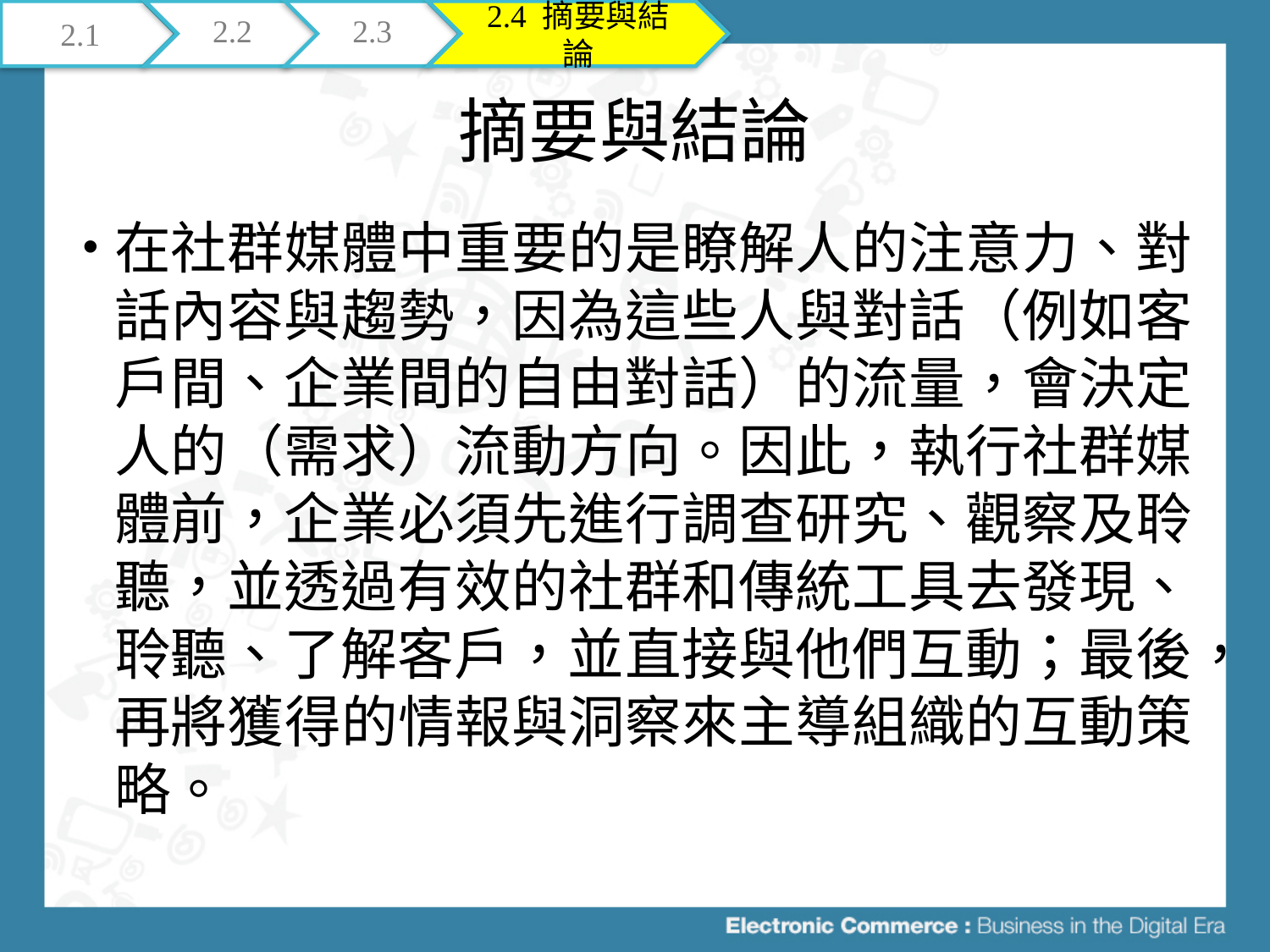

2.1
2.2
2.3
2.4 摘要與結論
# 摘要與結論
在社群媒體中重要的是瞭解人的注意力、對話內容與趨勢，因為這些人與對話（例如客戶間、企業間的自由對話）的流量，會決定人的（需求）流動方向。因此，執行社群媒體前，企業必須先進行調查研究、觀察及聆聽，並透過有效的社群和傳統工具去發現、聆聽、了解客戶，並直接與他們互動；最後，再將獲得的情報與洞察來主導組織的互動策略。